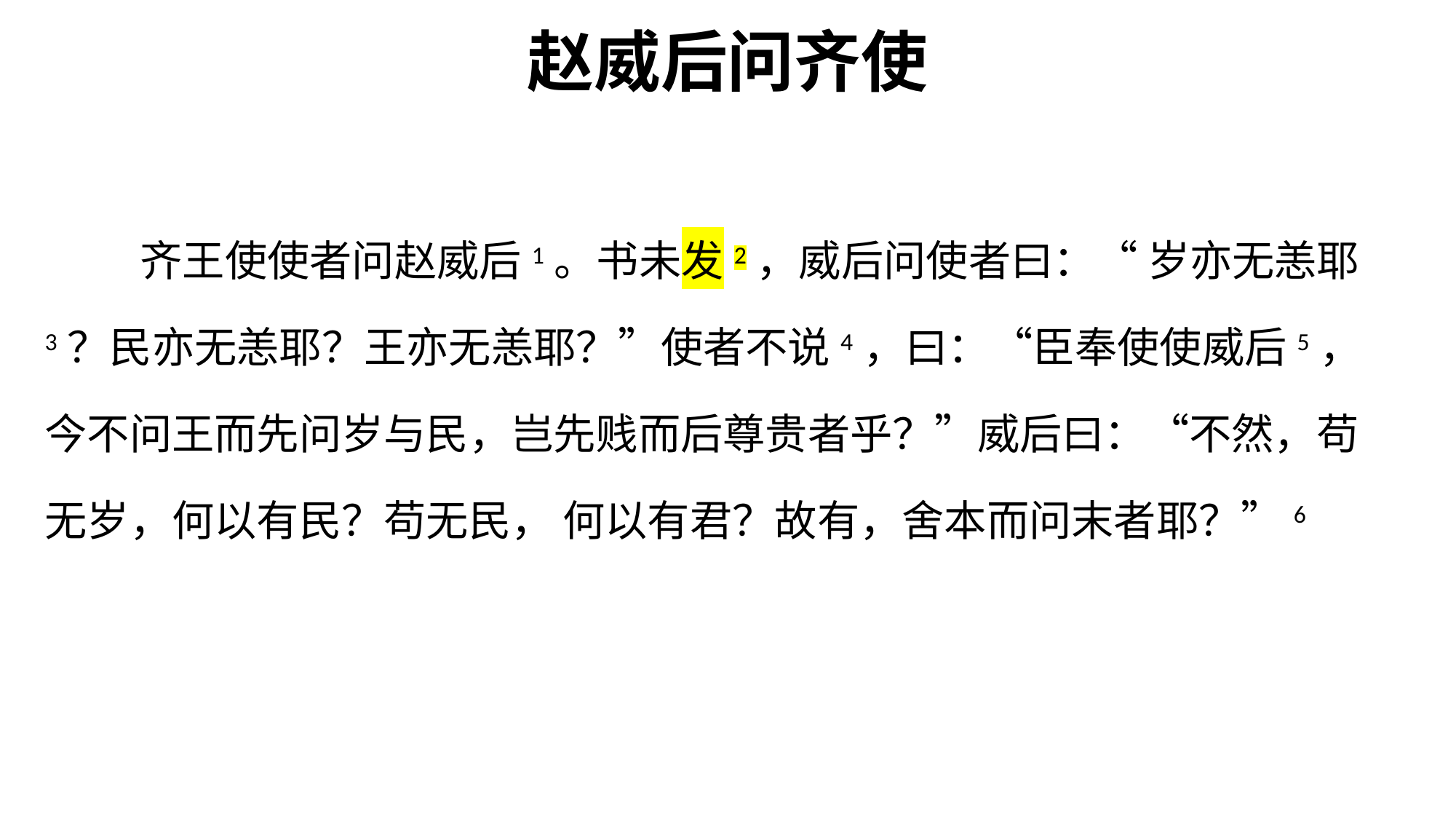

# 赵威后问齐使
         齐王使使者问赵威后1。书未发2，威后问使者曰：“ 岁亦无恙耶3？民亦无恙耶？王亦无恙耶？”使者不说4，曰：“臣奉使使威后5，今不问王而先问岁与民，岂先贱而后尊贵者乎？”威后曰：“不然，苟无岁，何以有民？苟无民， 何以有君？故有，舍本而问末者耶？”6